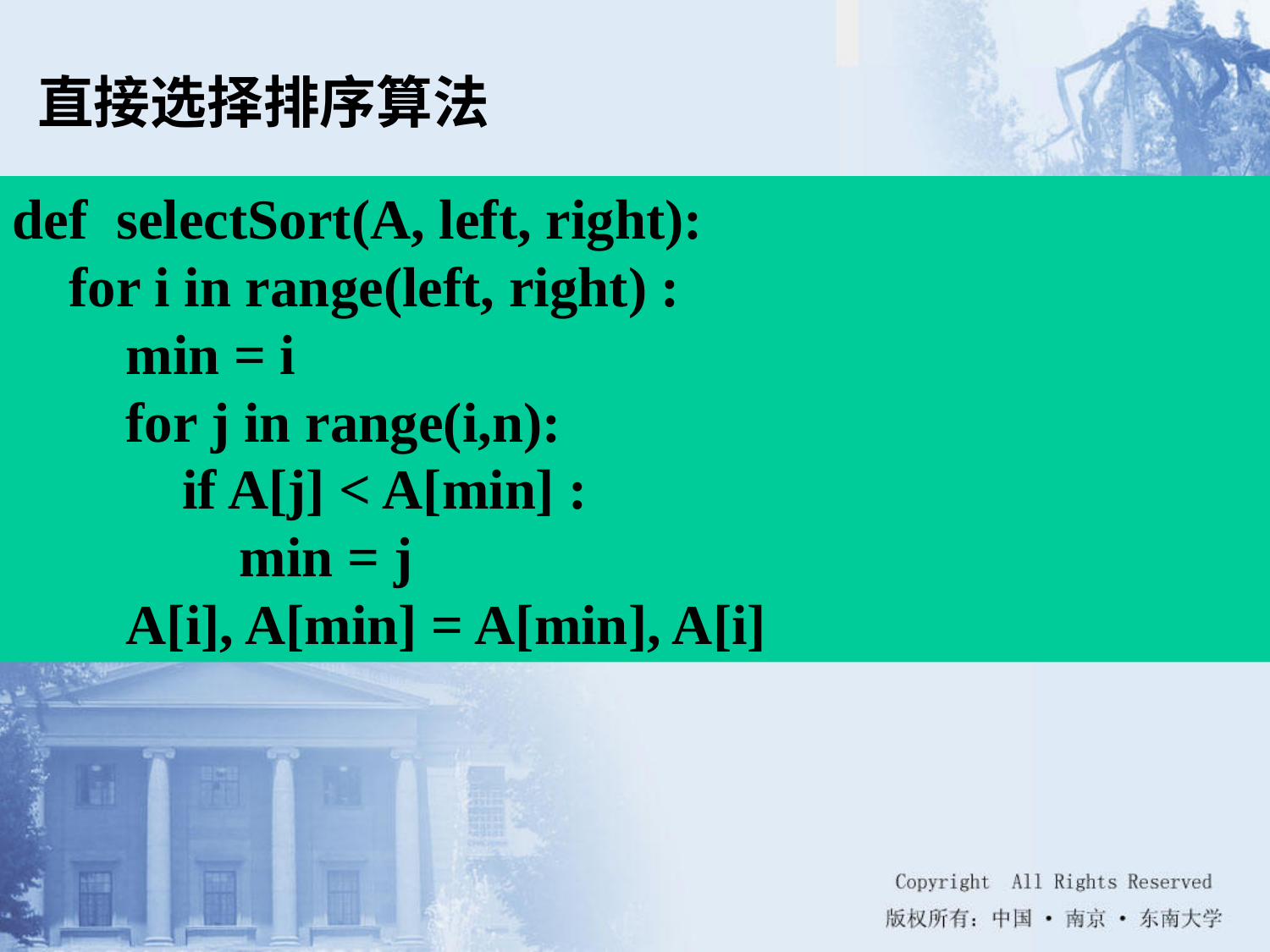

直接选择排序算法
def  selectSort(A, left, right):
    for i in range(left, right) :
        min = i
        for j in range(i,n):
            if A[j] < A[min] :
                min = j
        A[i], A[min] = A[min], A[i]